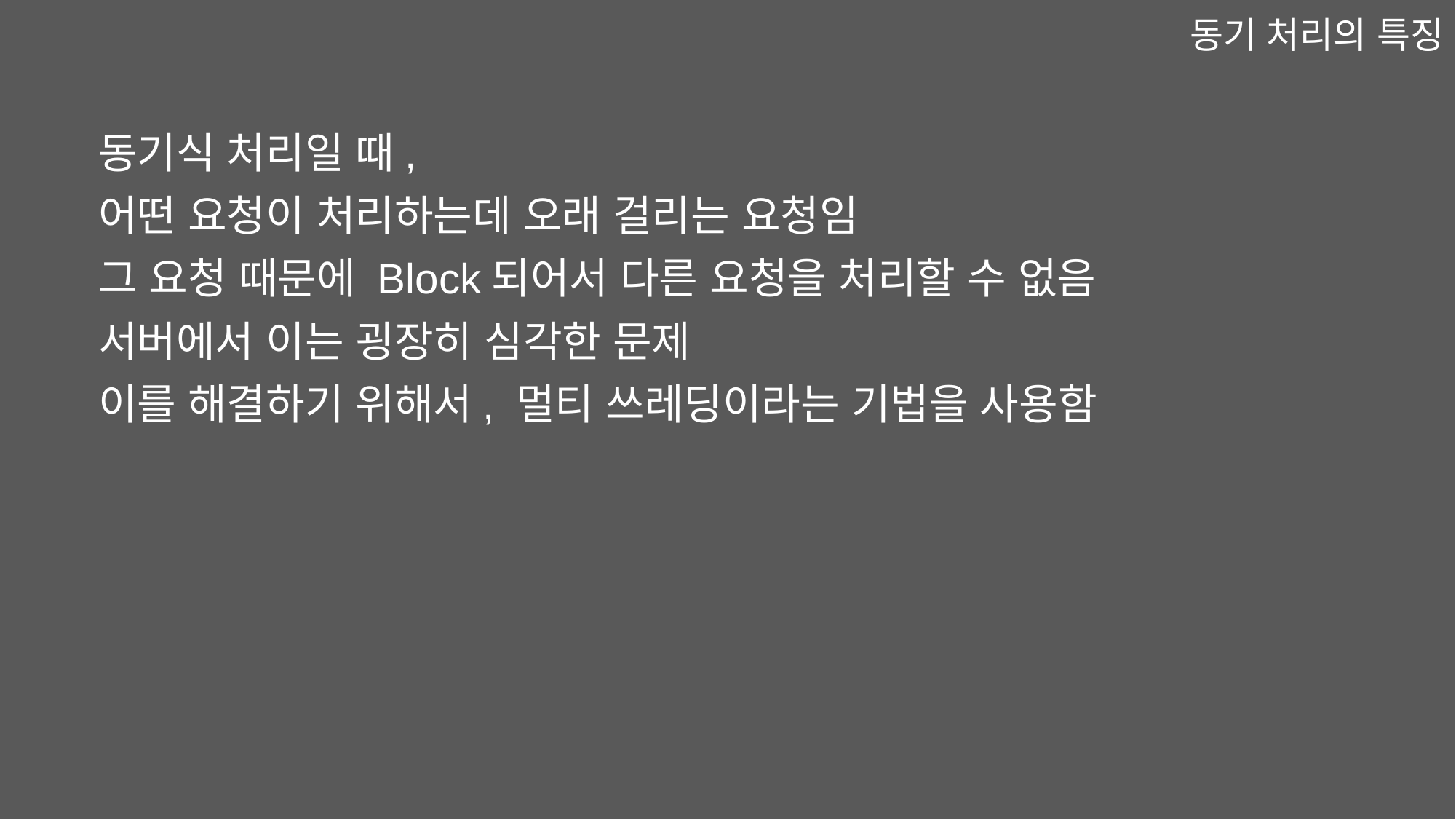

동기 처리의 특징
동기식 처리일 때,
어떤 요청이 처리하는데 오래 걸리는 요청임
그 요청 때문에 Block되어서 다른 요청을 처리할 수 없음
서버에서 이는 굉장히 심각한 문제
이를 해결하기 위해서, 멀티 쓰레딩이라는 기법을 사용함